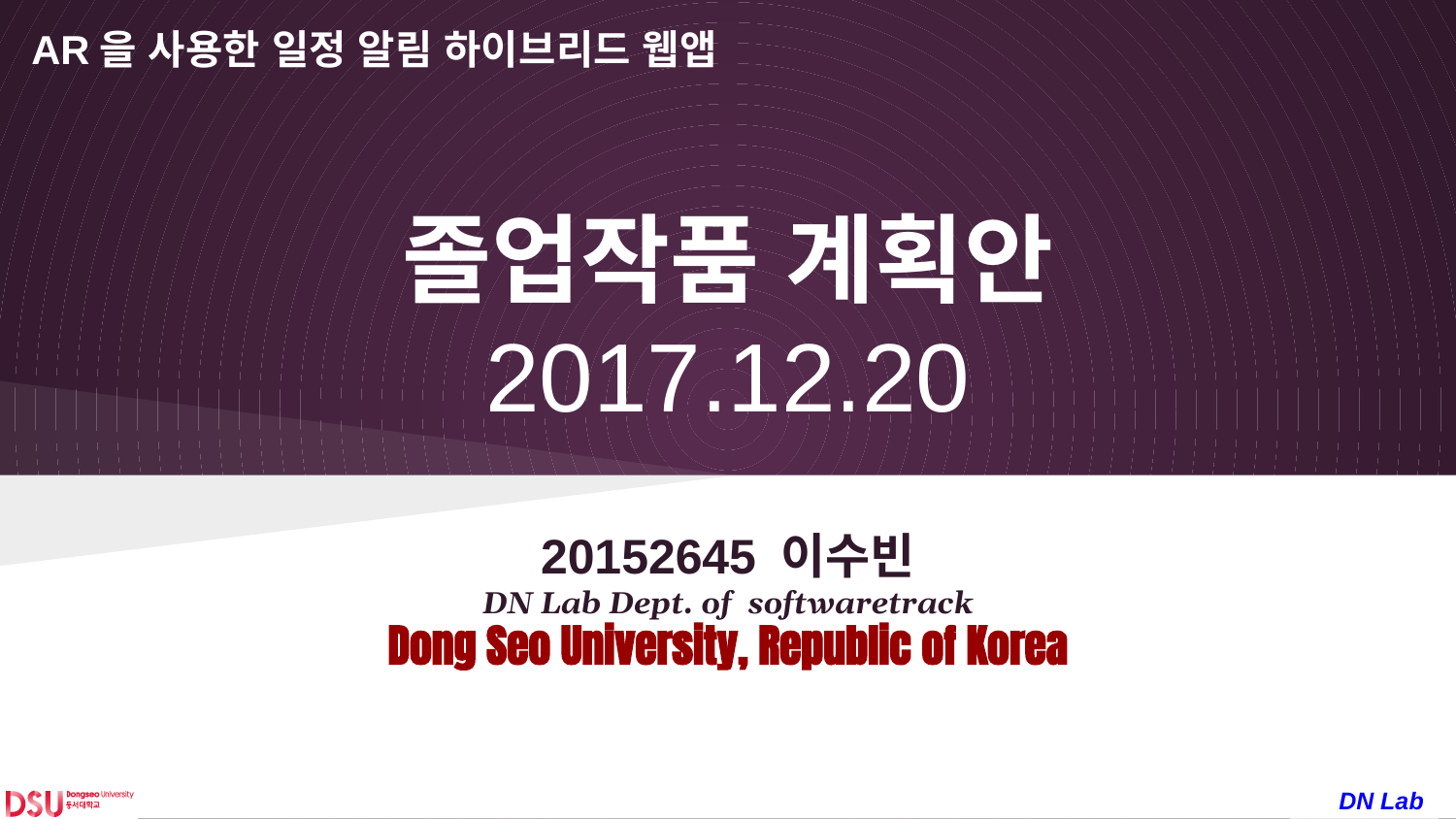

AR을 사용한 일정 알림 하이브리드 웹앱
# 졸업작품 계획안 2017.12.20
20152645 이수빈
DN Lab Dept. of  softwaretrack
Dong Seo University, Republic of Korea